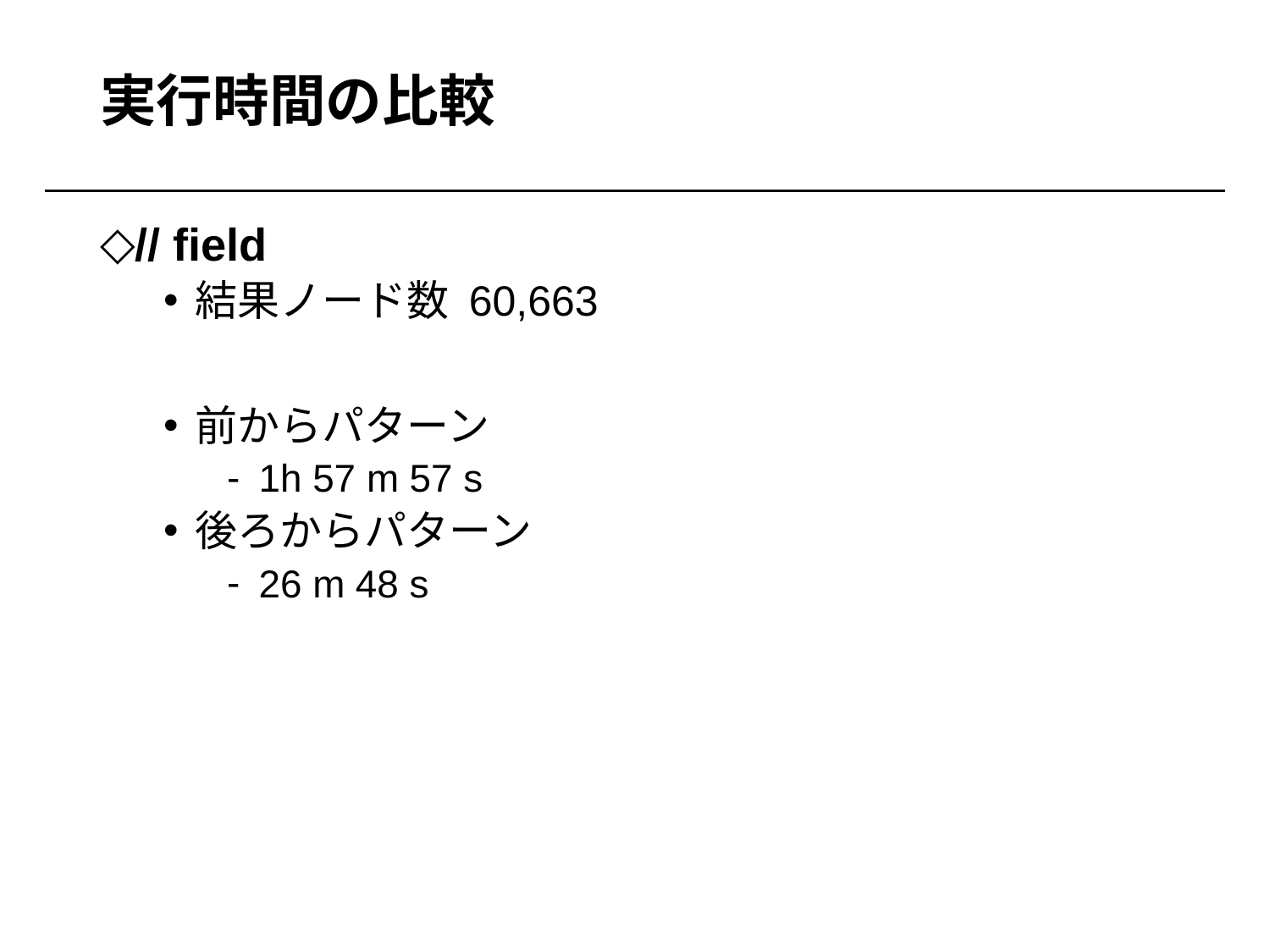

# 実行時間の比較
// field
結果ノード数 60,663

前からパターン
1h 57 m 57 s
後ろからパターン
26 m 48 s